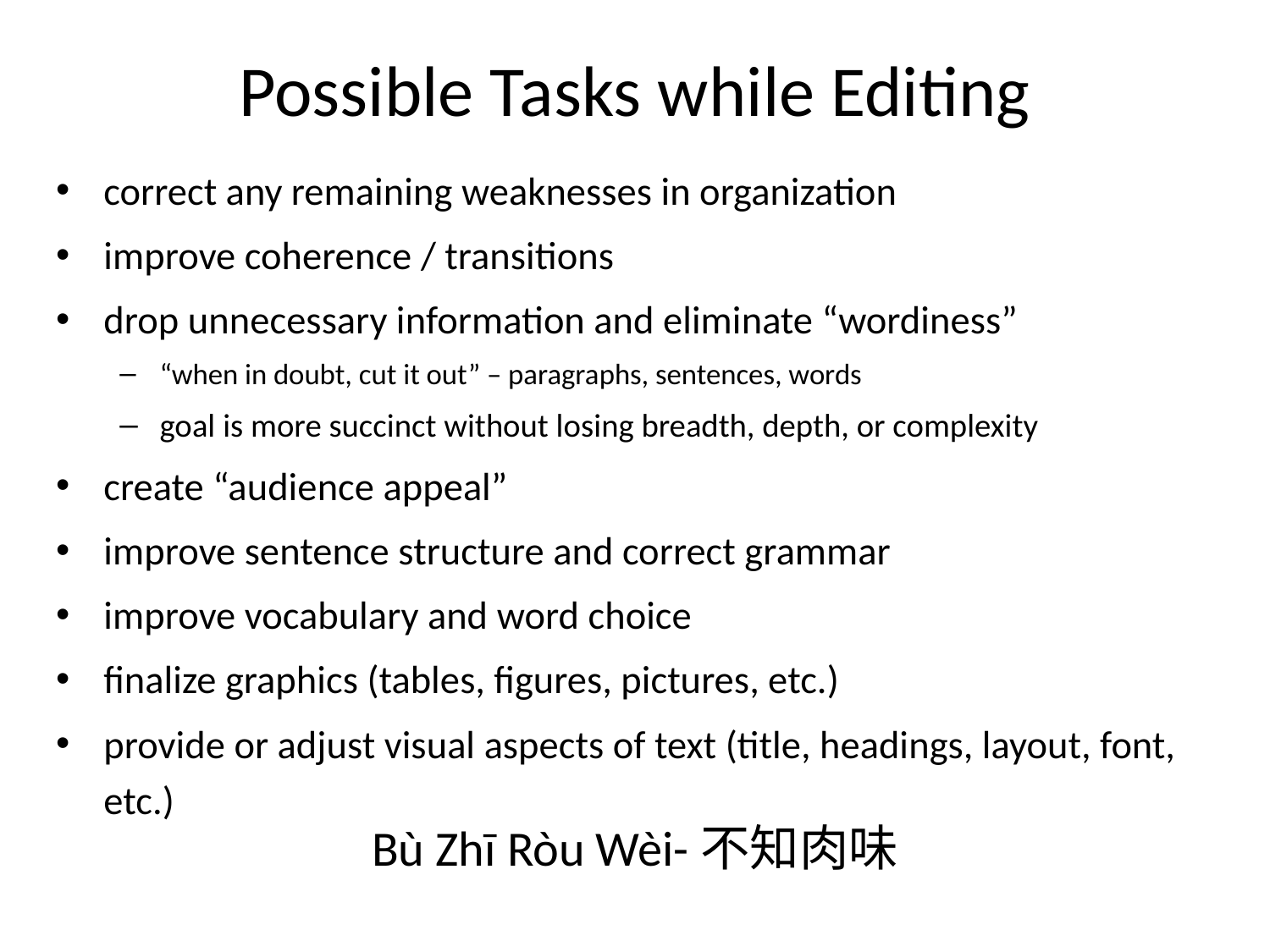

# Possible Tasks while Editing
correct any remaining weaknesses in organization
improve coherence / transitions
drop unnecessary information and eliminate “wordiness”
“when in doubt, cut it out” – paragraphs, sentences, words
goal is more succinct without losing breadth, depth, or complexity
create “audience appeal”
improve sentence structure and correct grammar
improve vocabulary and word choice
finalize graphics (tables, figures, pictures, etc.)
provide or adjust visual aspects of text (title, headings, layout, font, etc.)
Bù Zhī Ròu Wèi-不知肉味